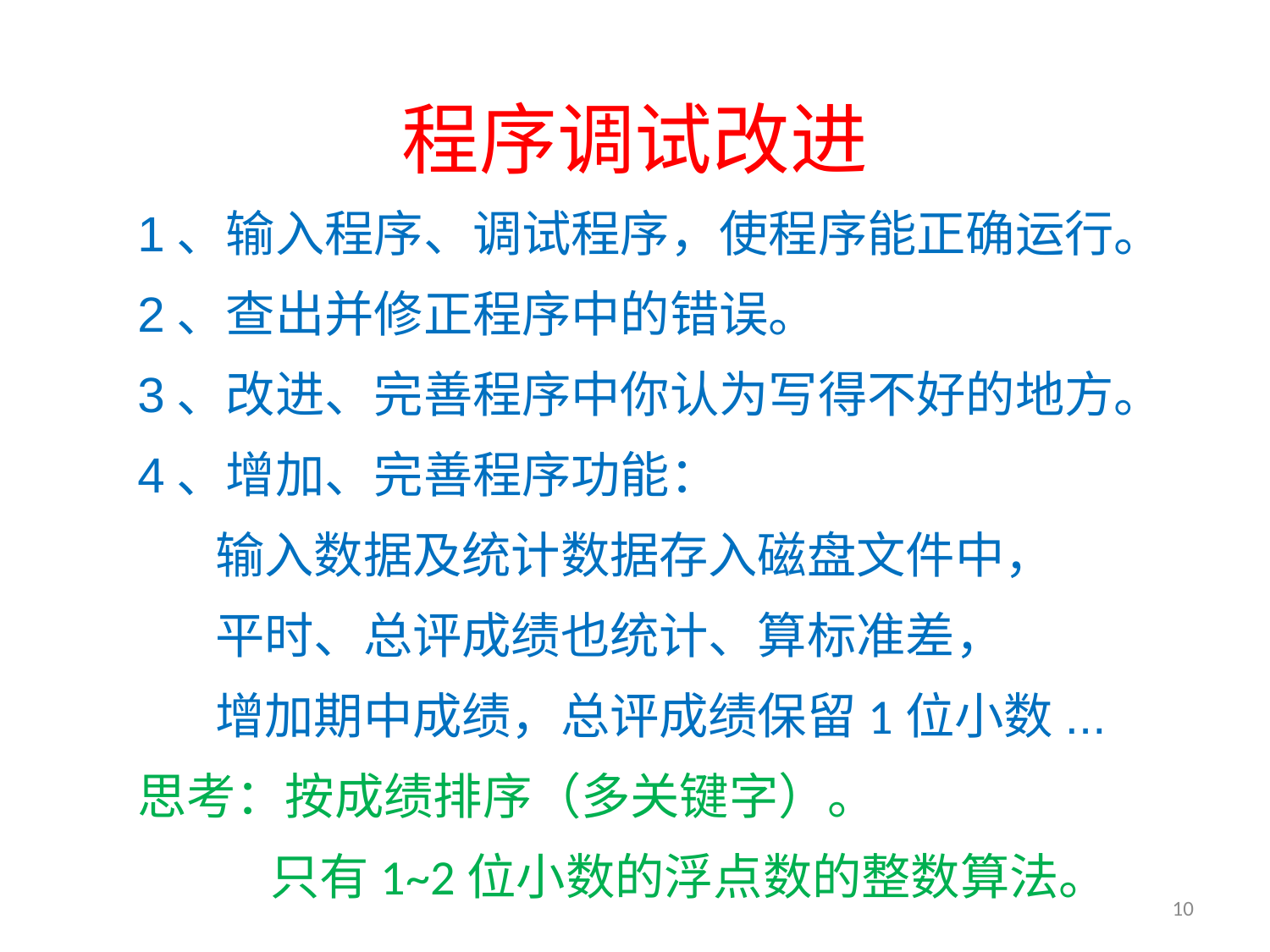

# 程序调试改进
1、输入程序、调试程序，使程序能正确运行。
2、查出并修正程序中的错误。
3、改进、完善程序中你认为写得不好的地方。
4、增加、完善程序功能：
      输入数据及统计数据存入磁盘文件中，
      平时、总评成绩也统计、算标准差，
      增加期中成绩，总评成绩保留1位小数...
思考：按成绩排序（多关键字）。
           只有1~2位小数的浮点数的整数算法。
10